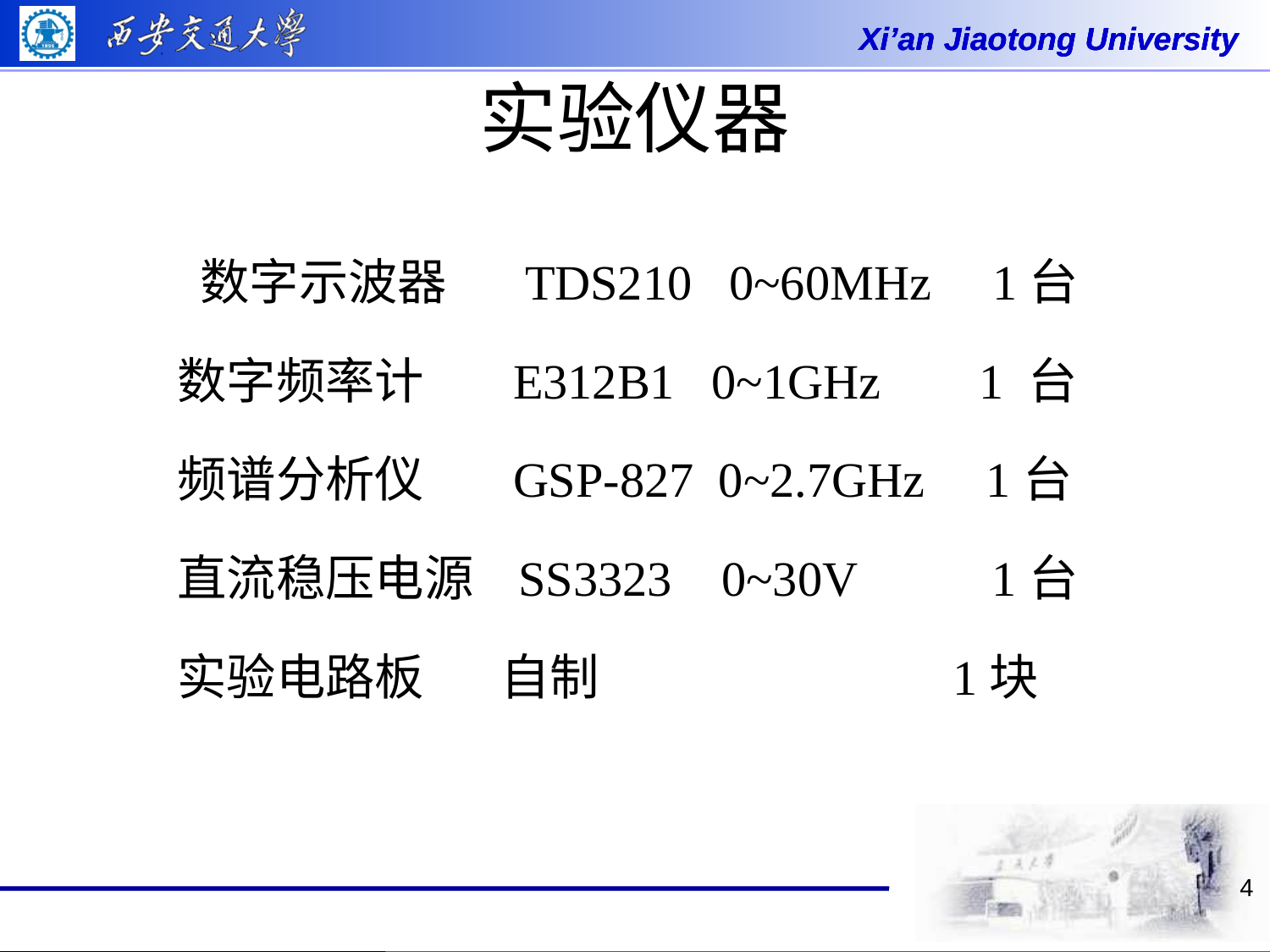

# 实验仪器

 数字示波器      TDS210   0~60MHz     1台
数字频率计       E312B1   0~1GHz        1 台
频谱分析仪       GSP-827  0~2.7GHz     1台
直流稳压电源   SS3323    0~30V           1台
实验电路板       自制                               1块
4